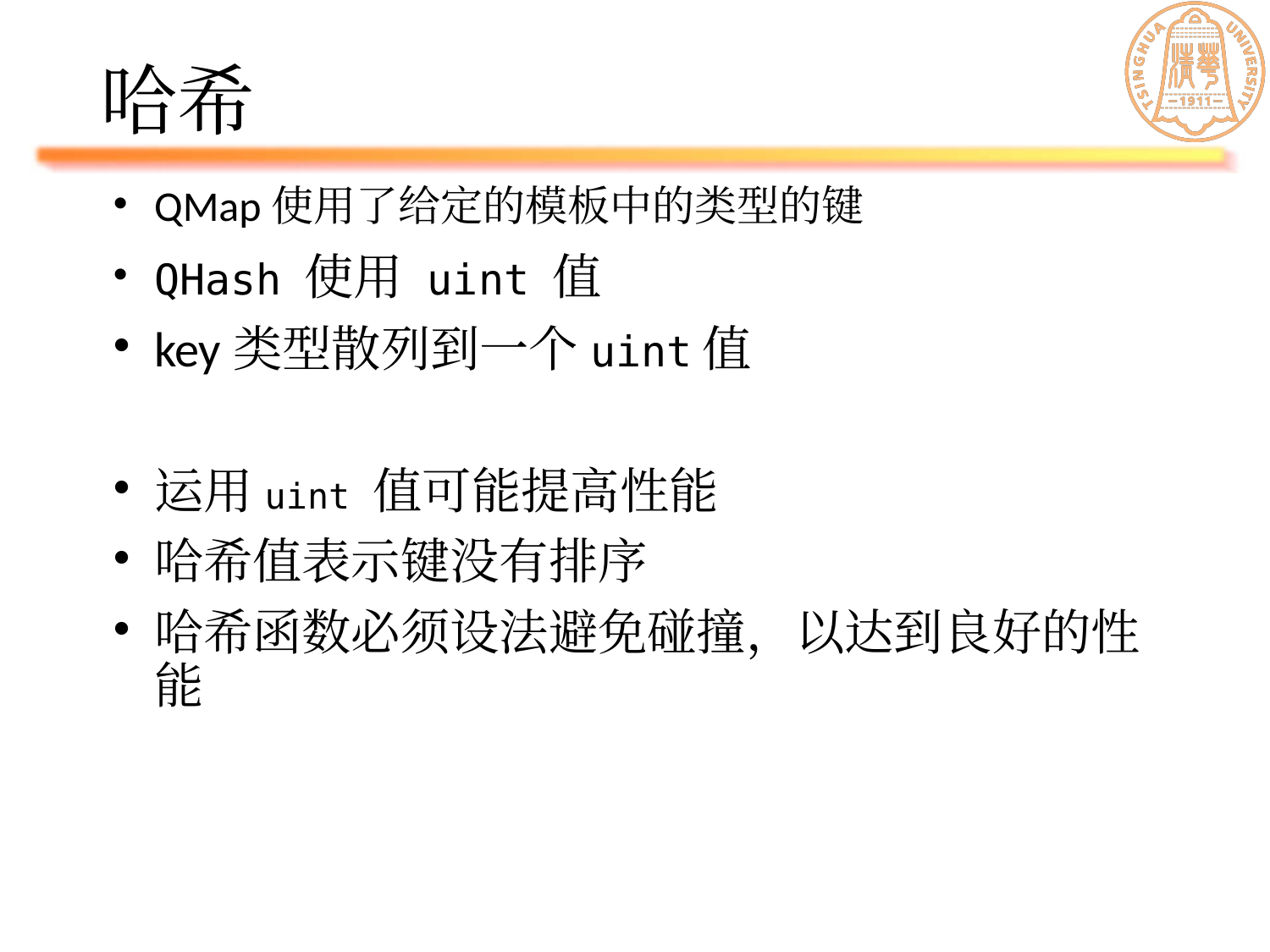

# 哈希
QMap使用了给定的模板中的类型的键
QHash 使用 uint 值
key类型散列到一个uint值

运用uint 值可能提高性能
哈希值表示键没有排序
哈希函数必须设法避免碰撞，以达到良好的性能